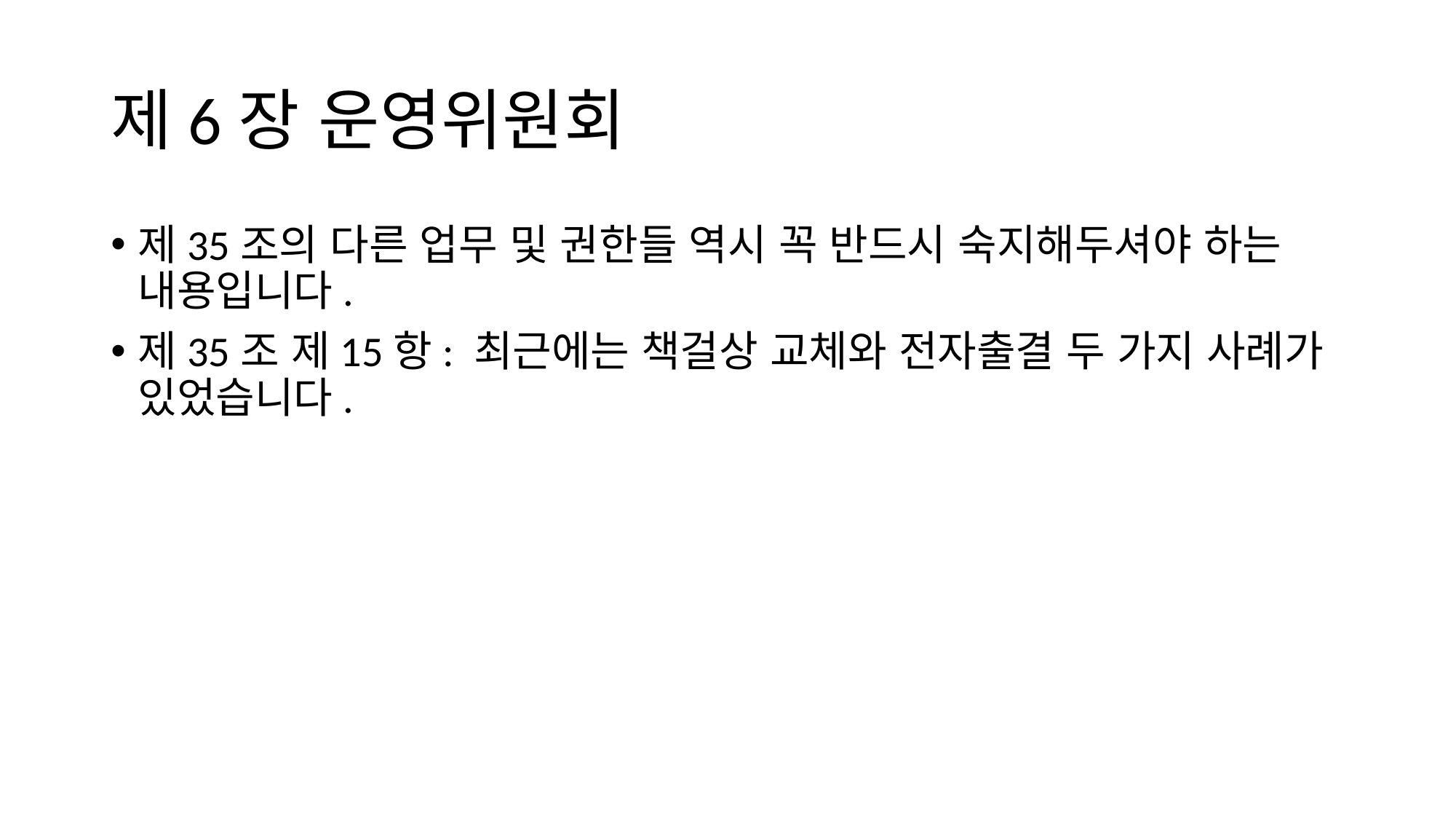

# 제6장 운영위원회
제35조의 다른 업무 및 권한들 역시 꼭 반드시 숙지해두셔야 하는 내용입니다.
제35조 제15항: 최근에는 책걸상 교체와 전자출결 두 가지 사례가 있었습니다.